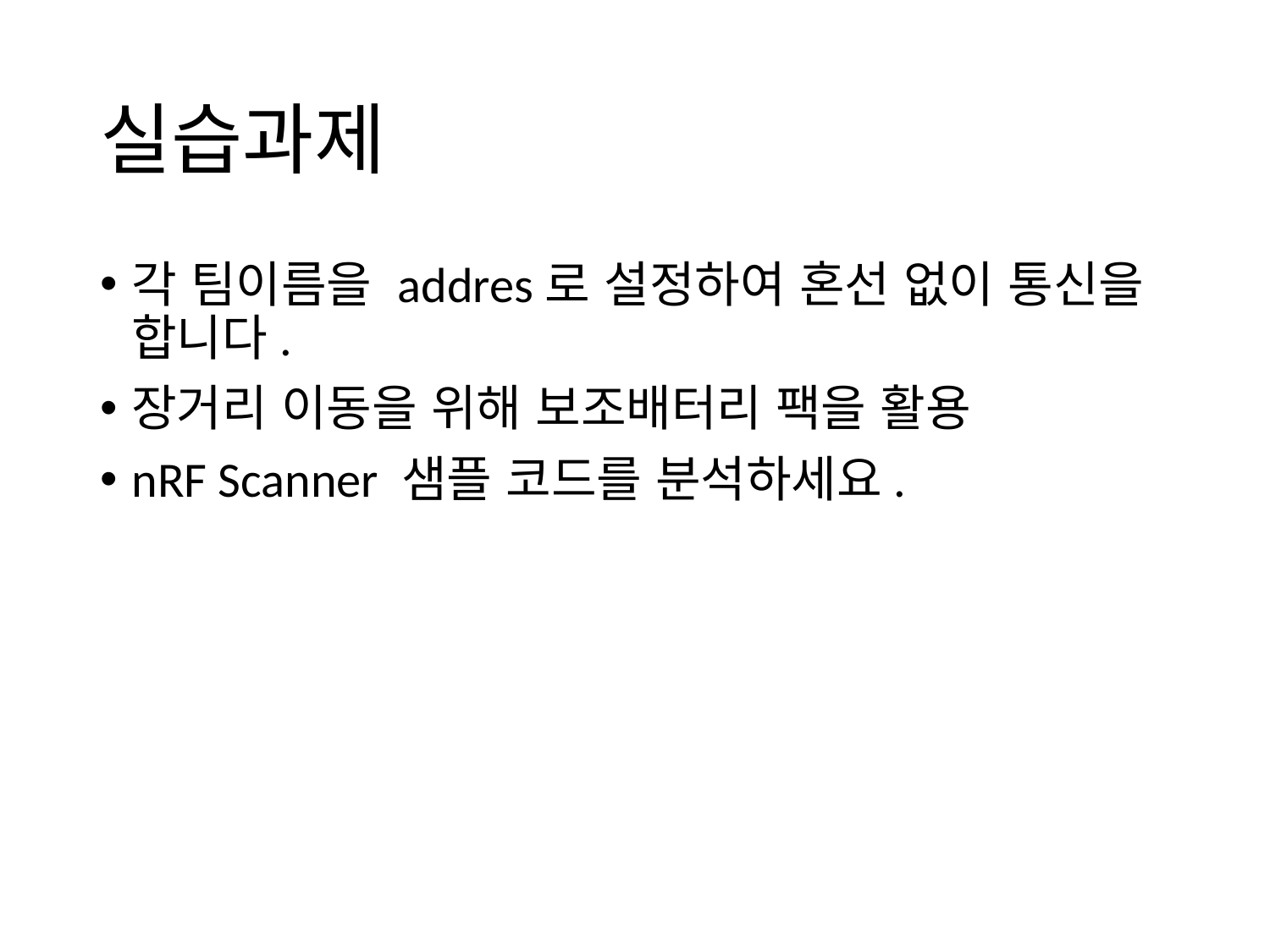

# 실습과제
각 팀이름을 addres로 설정하여 혼선 없이 통신을 합니다.
장거리 이동을 위해 보조배터리 팩을 활용
nRF Scanner 샘플 코드를 분석하세요.